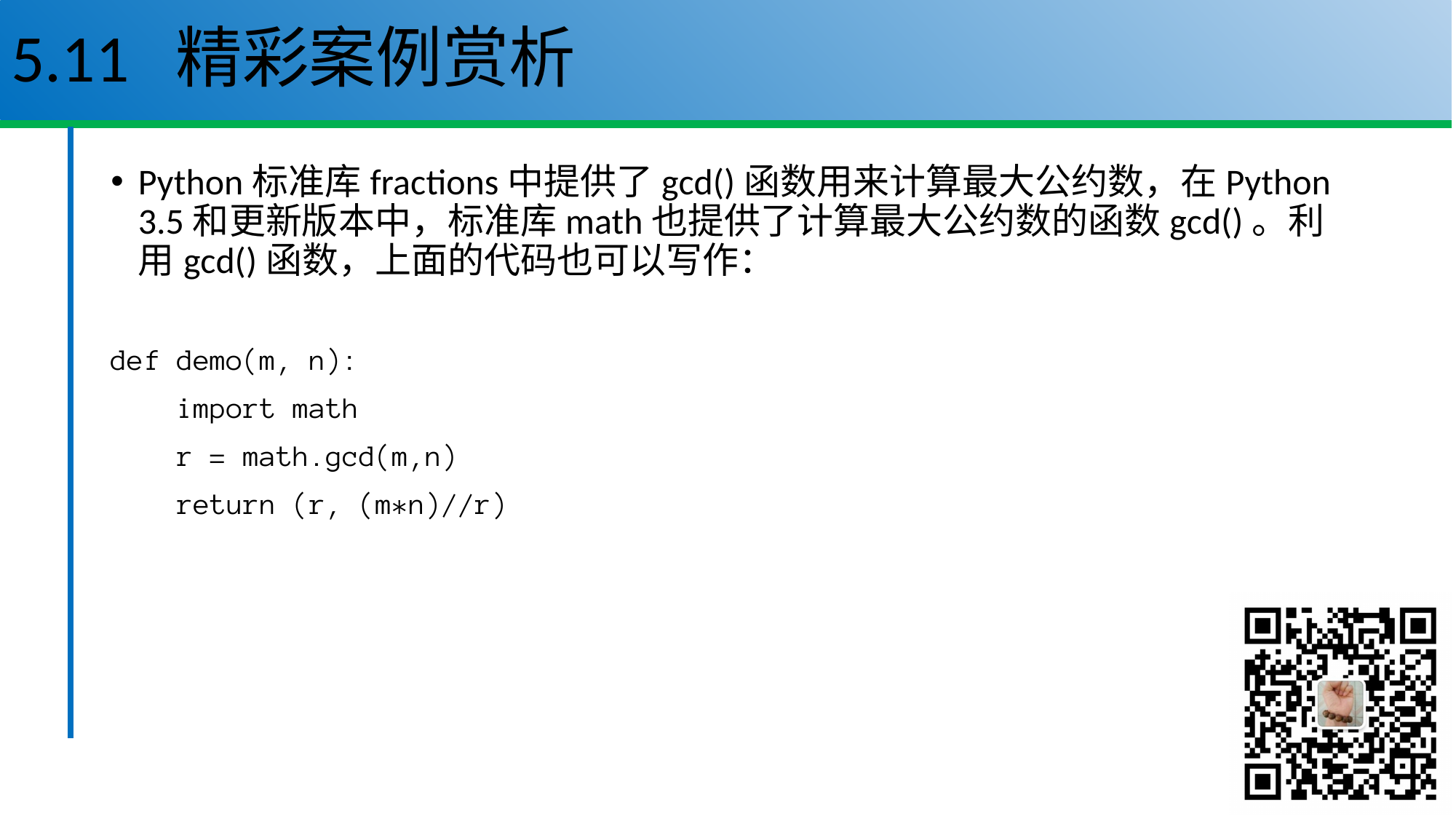

# 5.11  精彩案例赏析
Python标准库fractions中提供了gcd()函数用来计算最大公约数，在Python 3.5和更新版本中，标准库math也提供了计算最大公约数的函数gcd()。利用gcd()函数，上面的代码也可以写作：

def demo(m, n):
    import math
    r = math.gcd(m,n)
    return (r, (m*n)//r)
93